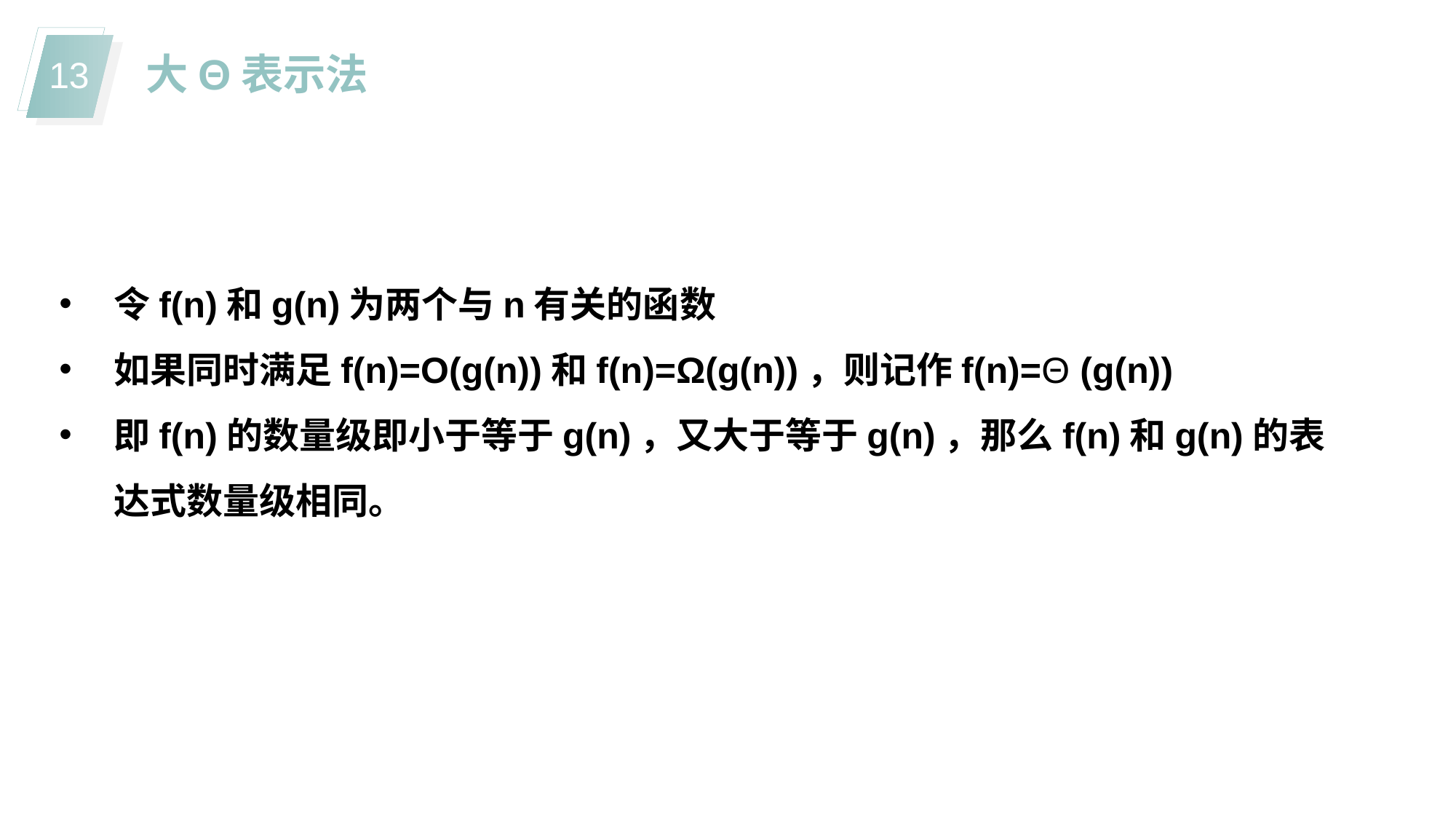

大Θ表示法
令f(n)和g(n)为两个与n有关的函数
如果同时满足f(n)=O(g(n))和f(n)=Ω(g(n))，则记作f(n)=Θ (g(n))
即f(n)的数量级即小于等于g(n)，又大于等于g(n)，那么f(n)和g(n)的表达式数量级相同。